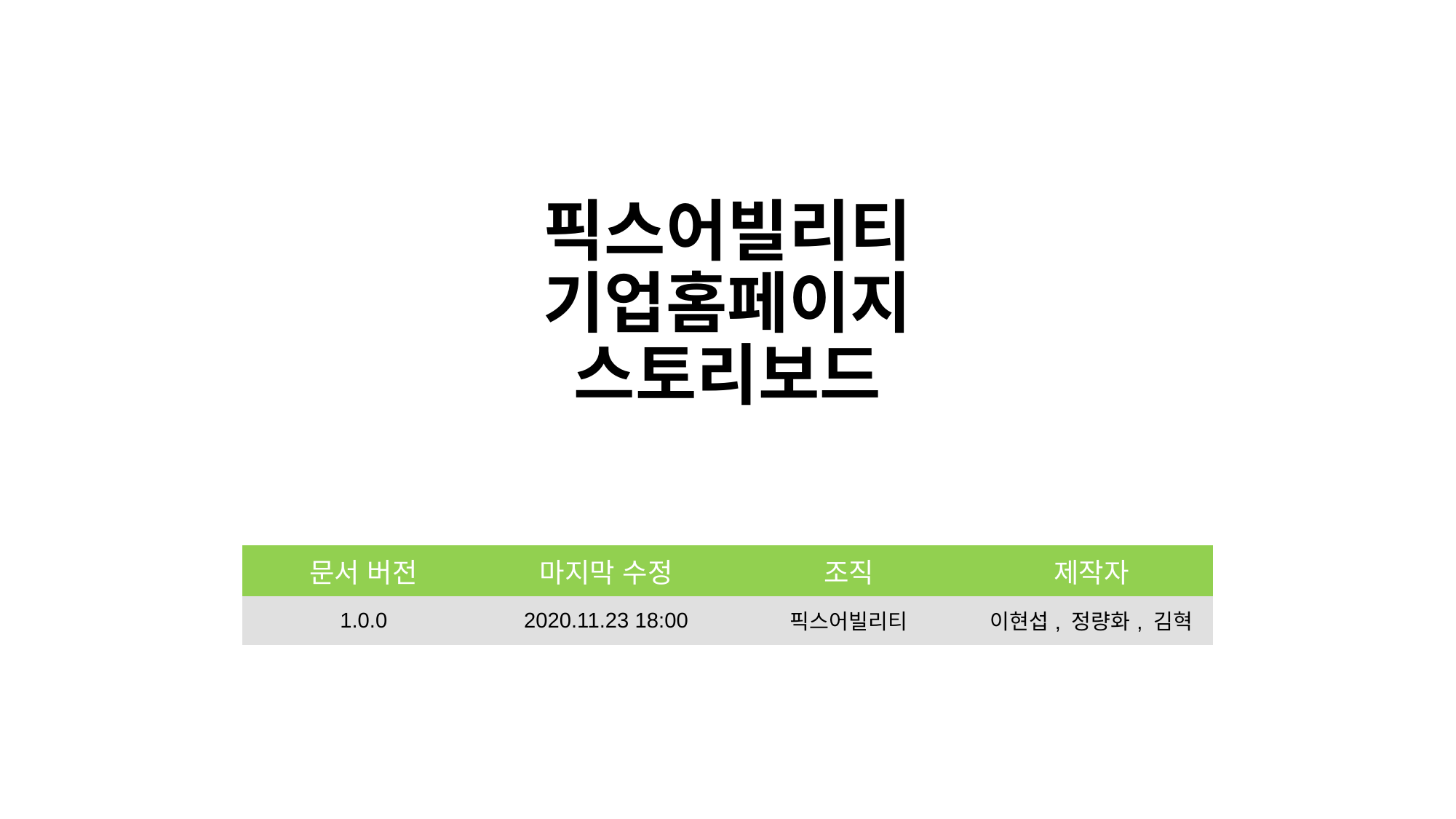

# 픽스어빌리티 기업홈페이지 스토리보드
| 문서 버전 | 마지막 수정 | 조직 | 제작자 |
| --- | --- | --- | --- |
| 1.0.0 | 2020.11.23 18:00 | 픽스어빌리티 | 이현섭, 정량화, 김혁 |